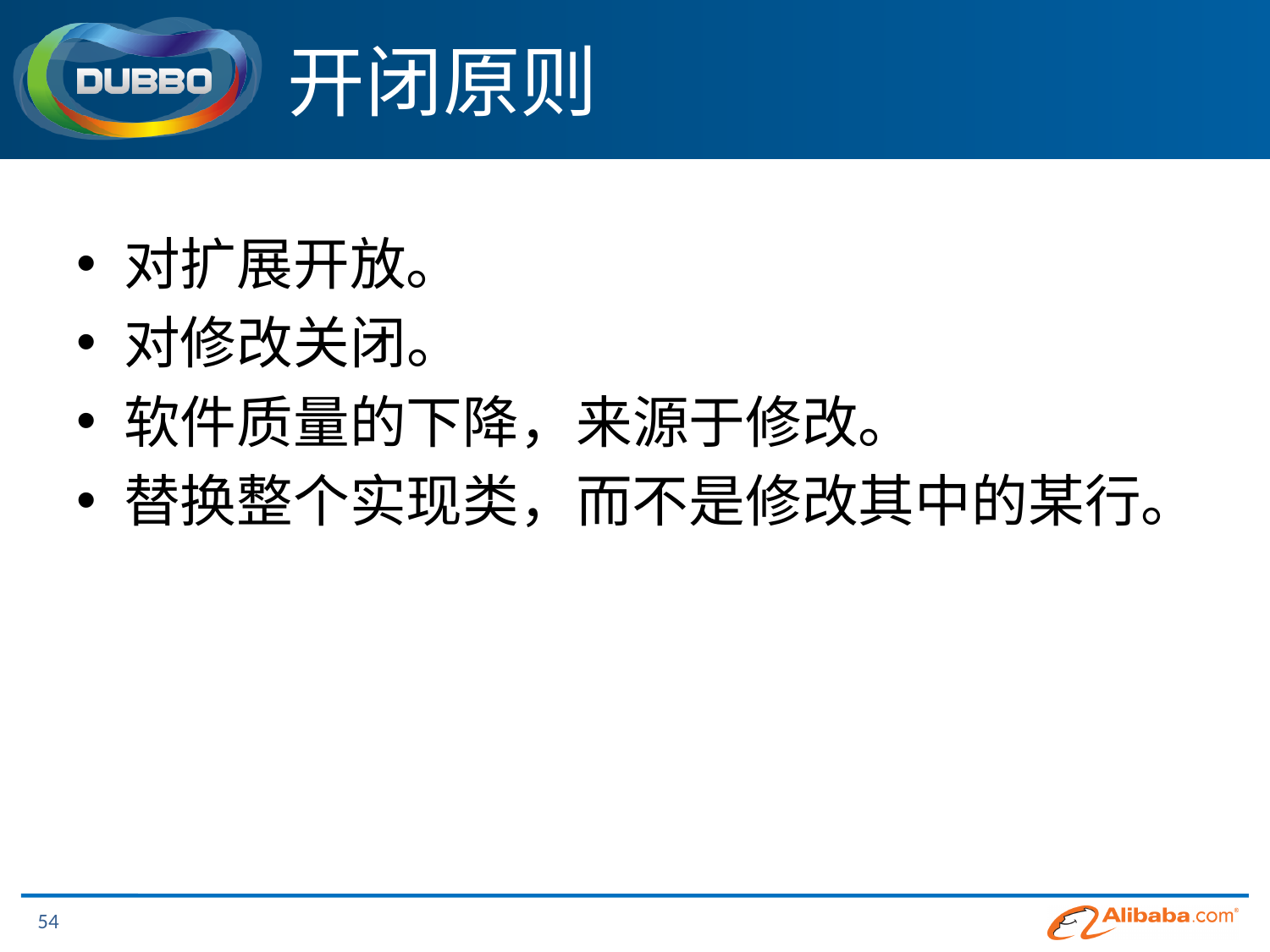

# 开闭原则
对扩展开放。
对修改关闭。
软件质量的下降，来源于修改。
替换整个实现类，而不是修改其中的某行。
54